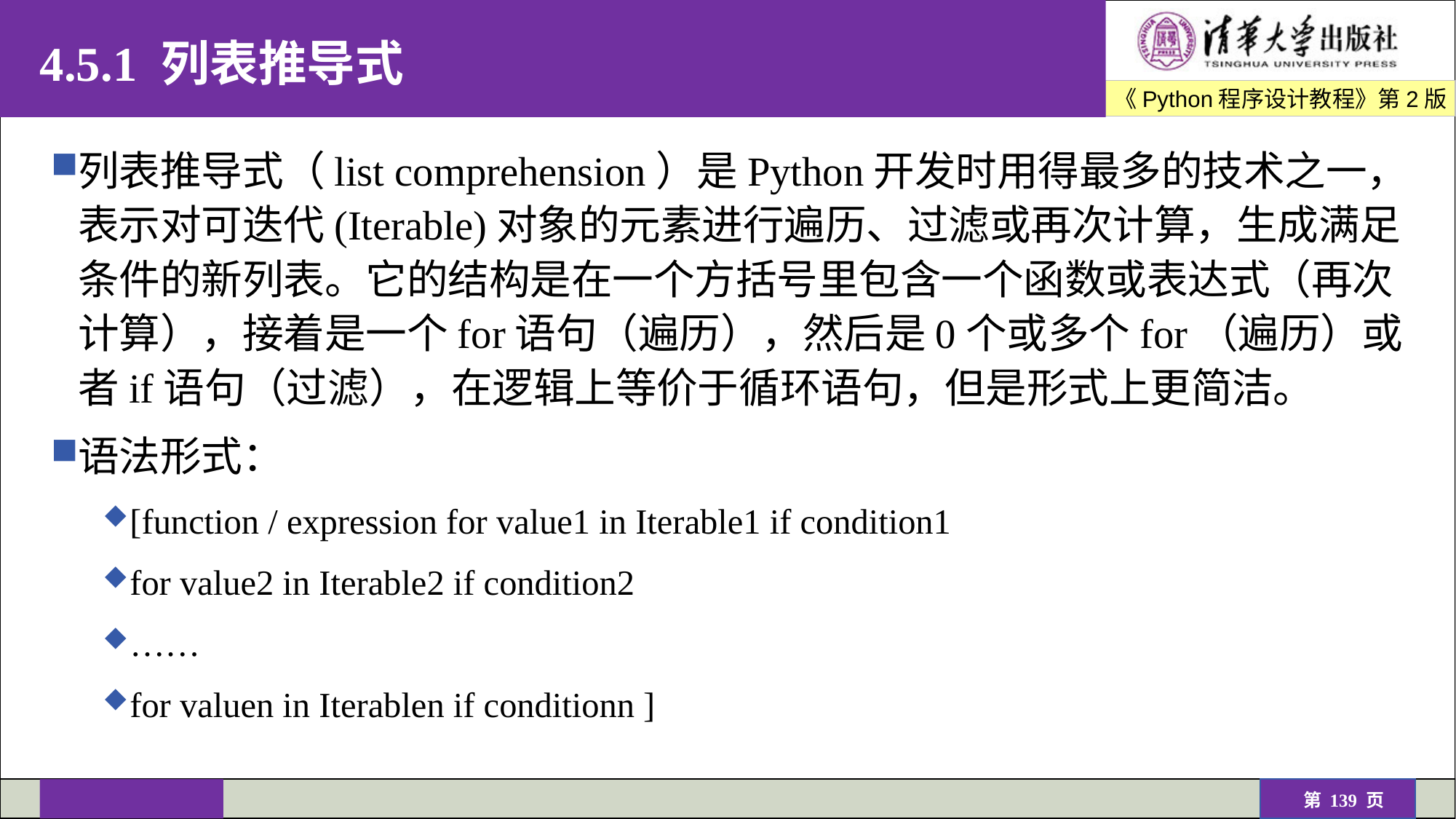

# 4.5.1 列表推导式
列表推导式（list comprehension）是Python开发时用得最多的技术之一，表示对可迭代(Iterable)对象的元素进行遍历、过滤或再次计算，生成满足条件的新列表。它的结构是在一个方括号里包含一个函数或表达式（再次计算），接着是一个for语句（遍历），然后是0个或多个for（遍历）或者if语句（过滤），在逻辑上等价于循环语句，但是形式上更简洁。
语法形式：
[function / expression for value1 in Iterable1 if condition1
for value2 in Iterable2 if condition2
……
for valuen in Iterablen if conditionn ]